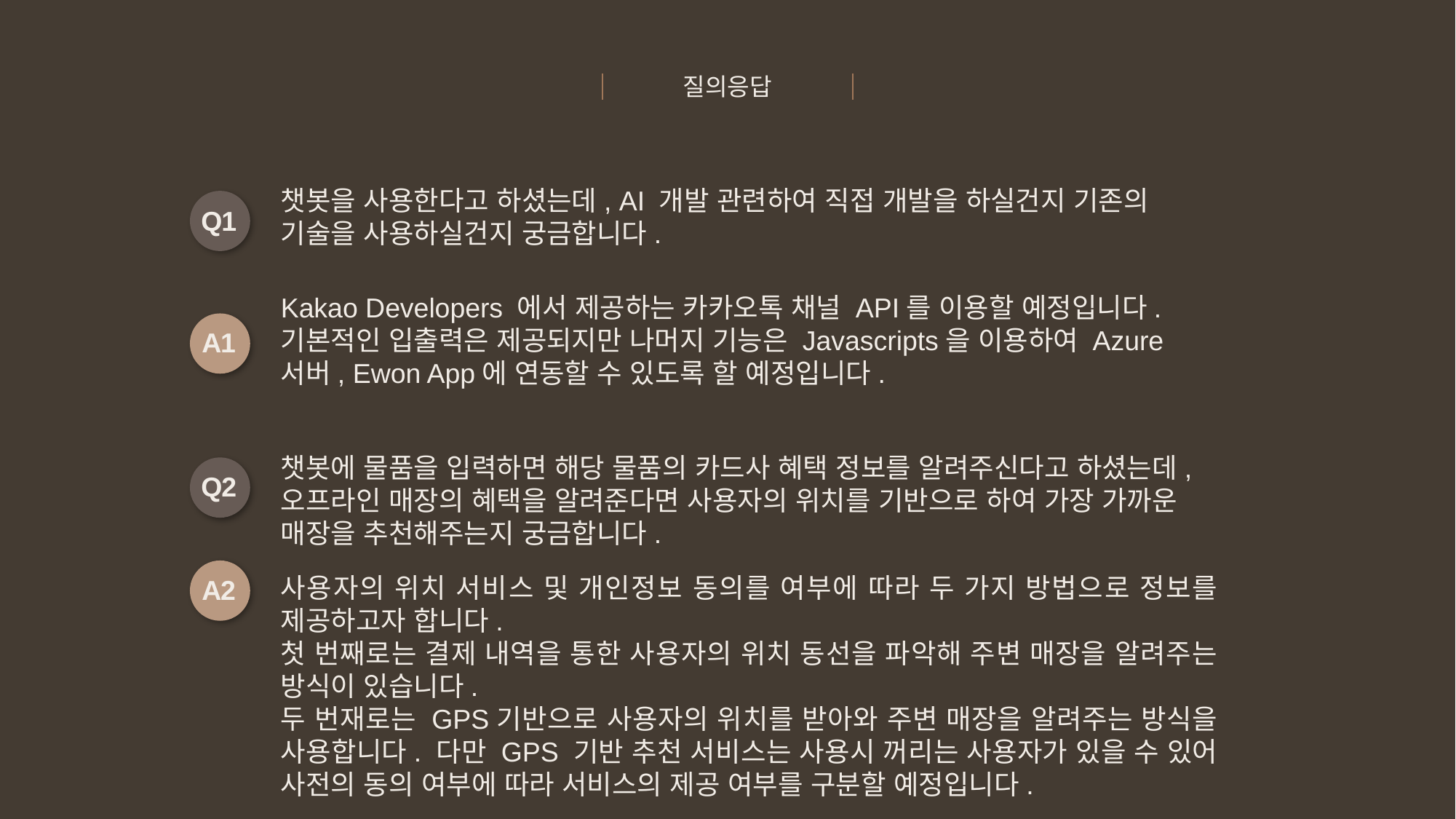

질의응답
챗봇을 사용한다고 하셨는데, AI 개발 관련하여 직접 개발을 하실건지 기존의 기술을 사용하실건지 궁금합니다.

Q1
Kakao Developers 에서 제공하는 카카오톡 채널 API를 이용할 예정입니다.
기본적인 입출력은 제공되지만 나머지 기능은 Javascripts을 이용하여 Azure 서버, Ewon App에 연동할 수 있도록 할 예정입니다.

A1
챗봇에 물품을 입력하면 해당 물품의 카드사 혜택 정보를 알려주신다고 하셨는데, 오프라인 매장의 혜택을 알려준다면 사용자의 위치를 기반으로 하여 가장 가까운 매장을 추천해주는지 궁금합니다.

Q2

사용자의 위치 서비스 및 개인정보 동의를 여부에 따라 두 가지 방법으로 정보를 제공하고자 합니다.
첫 번째로는 결제 내역을 통한 사용자의 위치 동선을 파악해 주변 매장을 알려주는 방식이 있습니다.
두 번재로는 GPS기반으로 사용자의 위치를 받아와 주변 매장을 알려주는 방식을 사용합니다. 다만 GPS 기반 추천 서비스는 사용시 꺼리는 사용자가 있을 수 있어 사전의 동의 여부에 따라 서비스의 제공 여부를 구분할 예정입니다.
A2